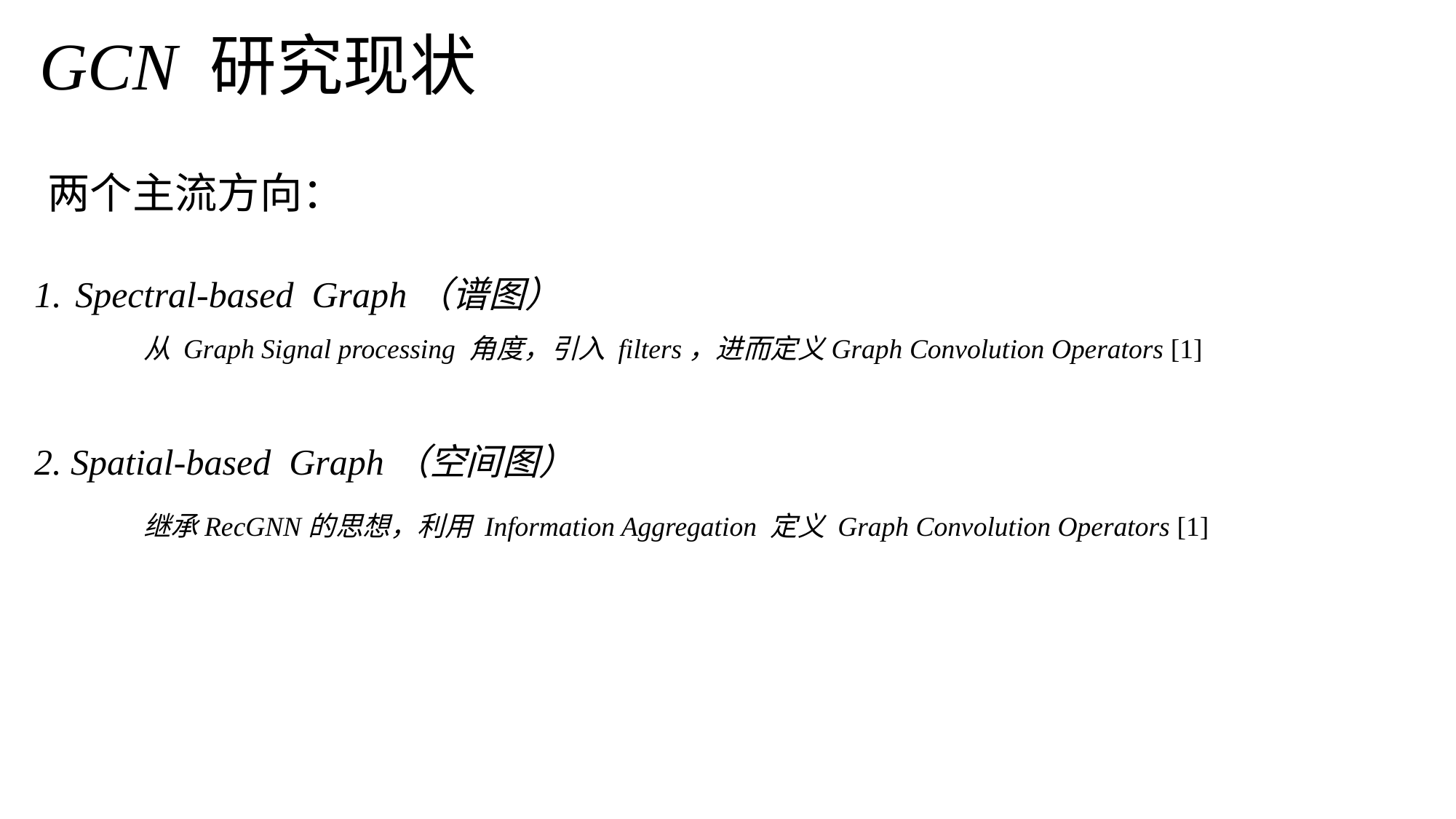

GCN 研究现状
两个主流方向：
Spectral-based  Graph（谱图）
	从 Graph Signal processing 角度，引入 filters，进而定义Graph Convolution Operators [1]

2. Spatial-based  Graph（空间图）
	继承RecGNN的思想，利用 Information Aggregation 定义 Graph Convolution Operators [1]